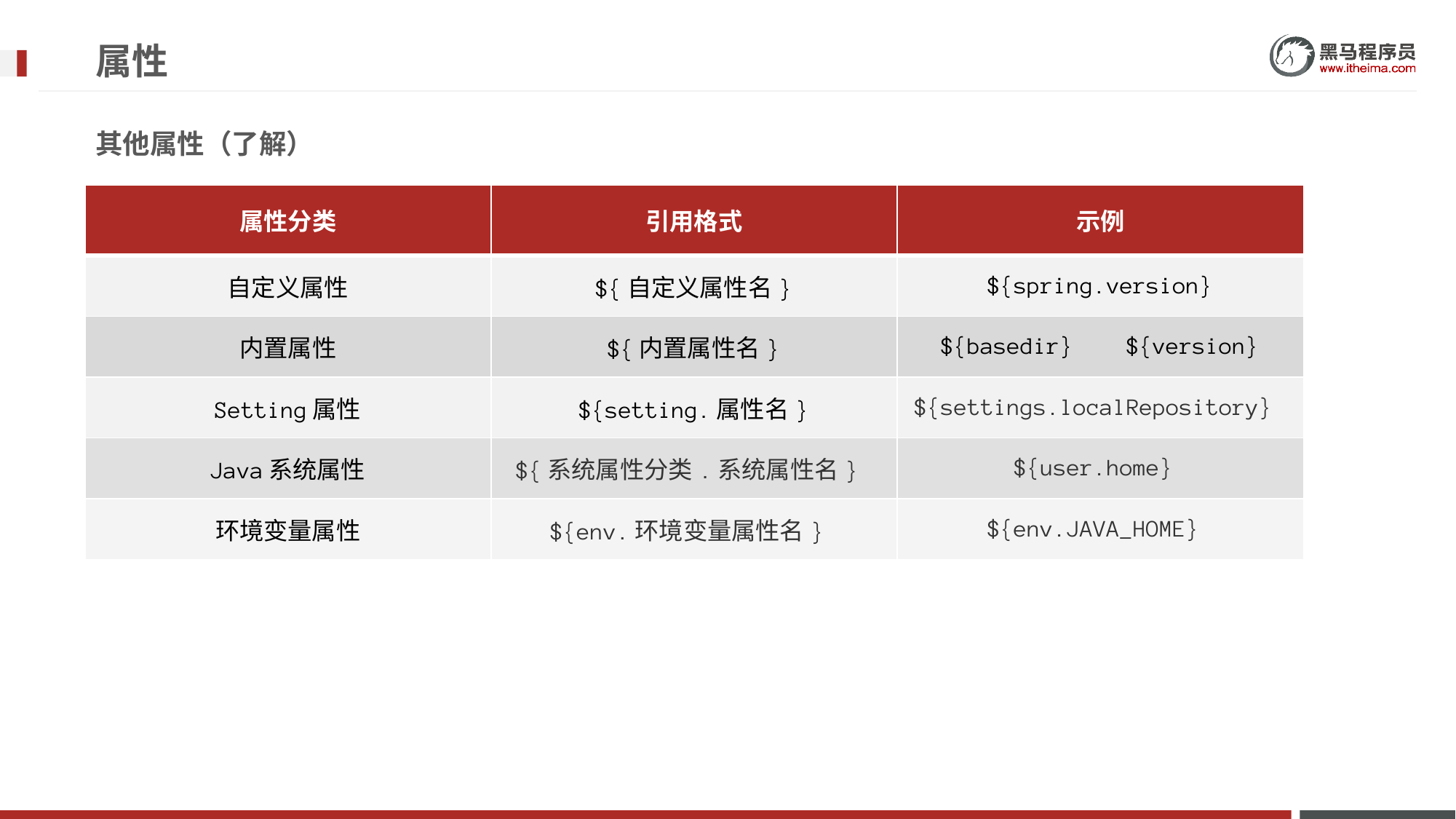

# 属性
其他属性（了解）
| 属性分类 | 引用格式 | 示例 |
| --- | --- | --- |
| 自定义属性 | ${自定义属性名} | ${spring.version} |
| 内置属性 | ${内置属性名} | ${basedir} ${version} |
| Setting属性 | ${setting.属性名} | ${settings.localRepository} |
| Java系统属性 | ${系统属性分类.系统属性名} | ${user.home} |
| 环境变量属性 | ${env.环境变量属性名} | ${env.JAVA\_HOME} |